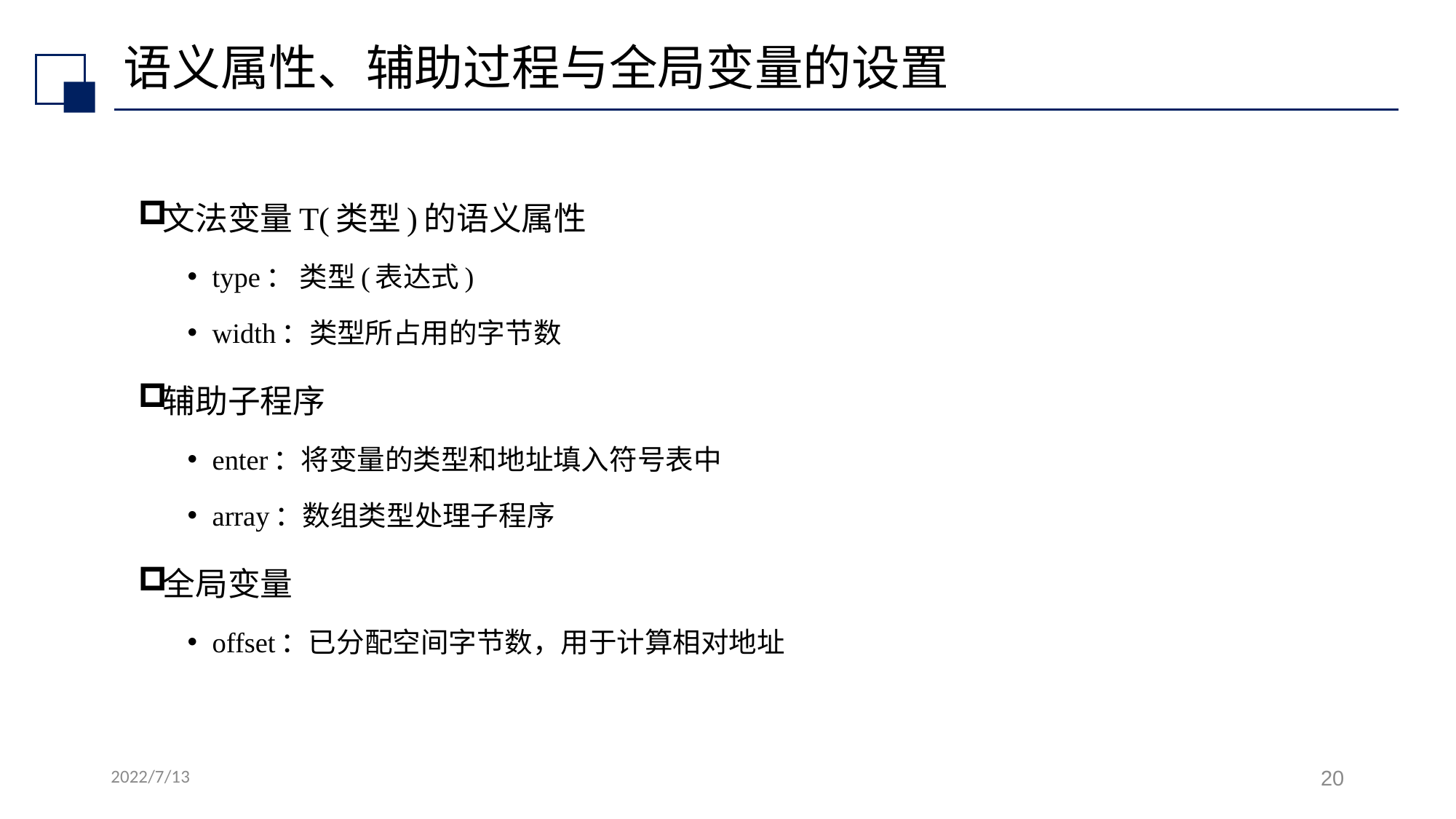

# 语义属性、辅助过程与全局变量的设置
文法变量T(类型)的语义属性
type： 类型(表达式)
width：类型所占用的字节数
辅助子程序
enter：将变量的类型和地址填入符号表中
array：数组类型处理子程序
全局变量
offset：已分配空间字节数，用于计算相对地址
2022/7/13
20